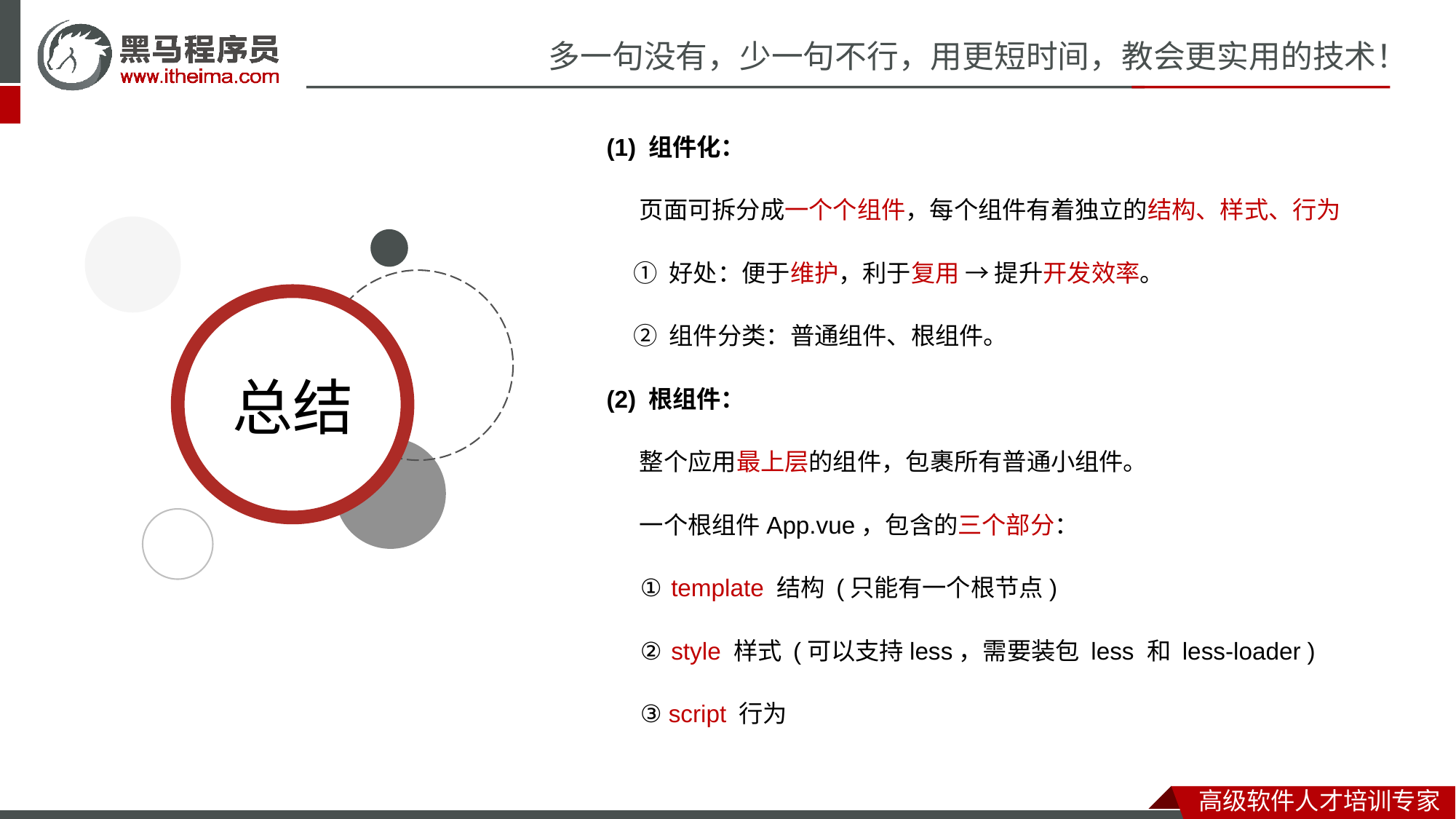

(1) 组件化：
     页面可拆分成一个个组件，每个组件有着独立的结构、样式、行为
     ① 好处：便于维护，利于复用 → 提升开发效率。
     ② 组件分类：普通组件、根组件。
(2) 根组件：
     整个应用最上层的组件，包裹所有普通小组件。
     一个根组件App.vue，包含的三个部分：
     ① template 结构 (只能有一个根节点)
     ② style 样式 (可以支持less，需要装包 less 和 less-loader )
     ③ script 行为